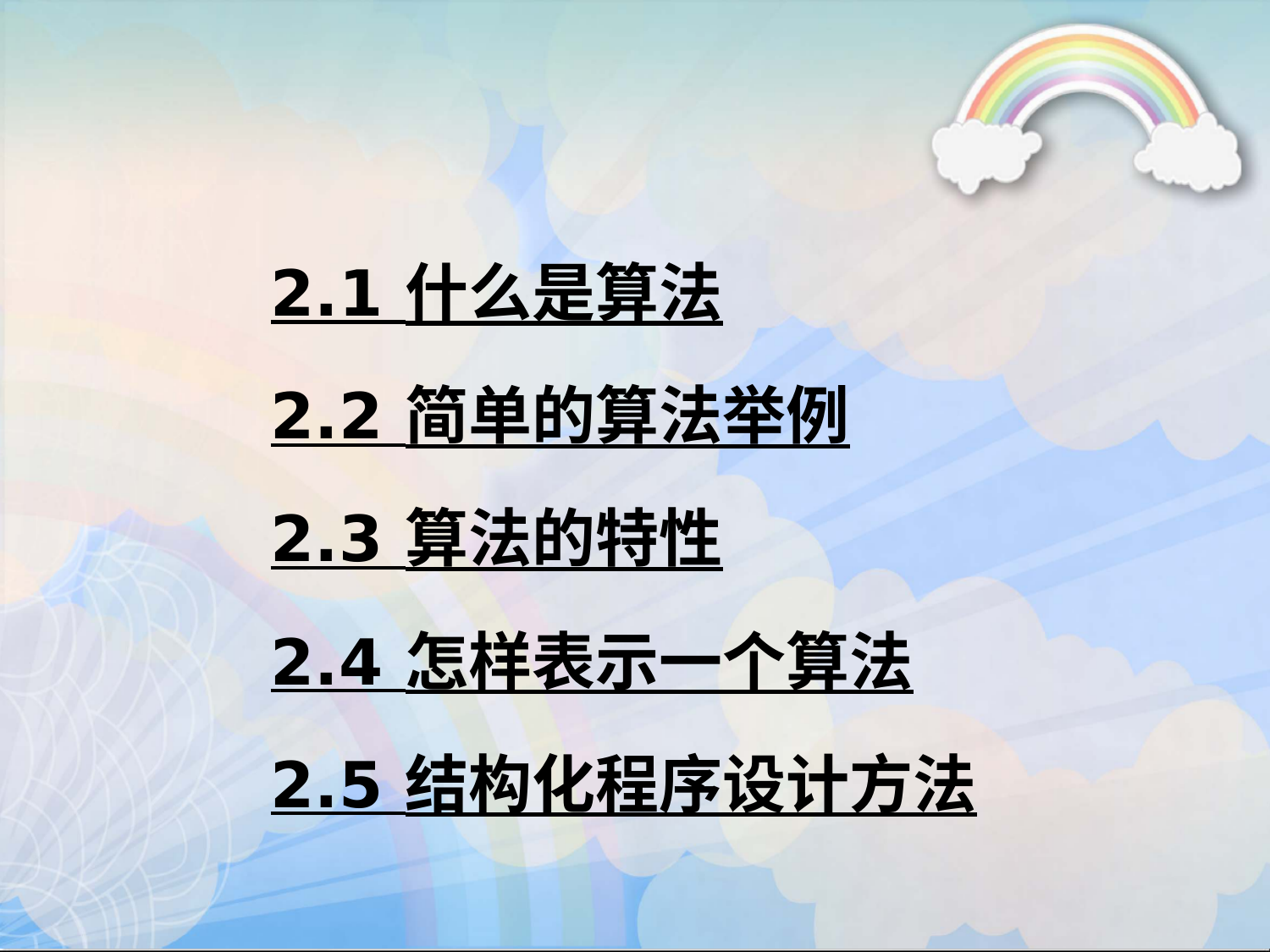

2.1 什么是算法
2.2 简单的算法举例
2.3 算法的特性
2.4 怎样表示一个算法
2.5 结构化程序设计方法